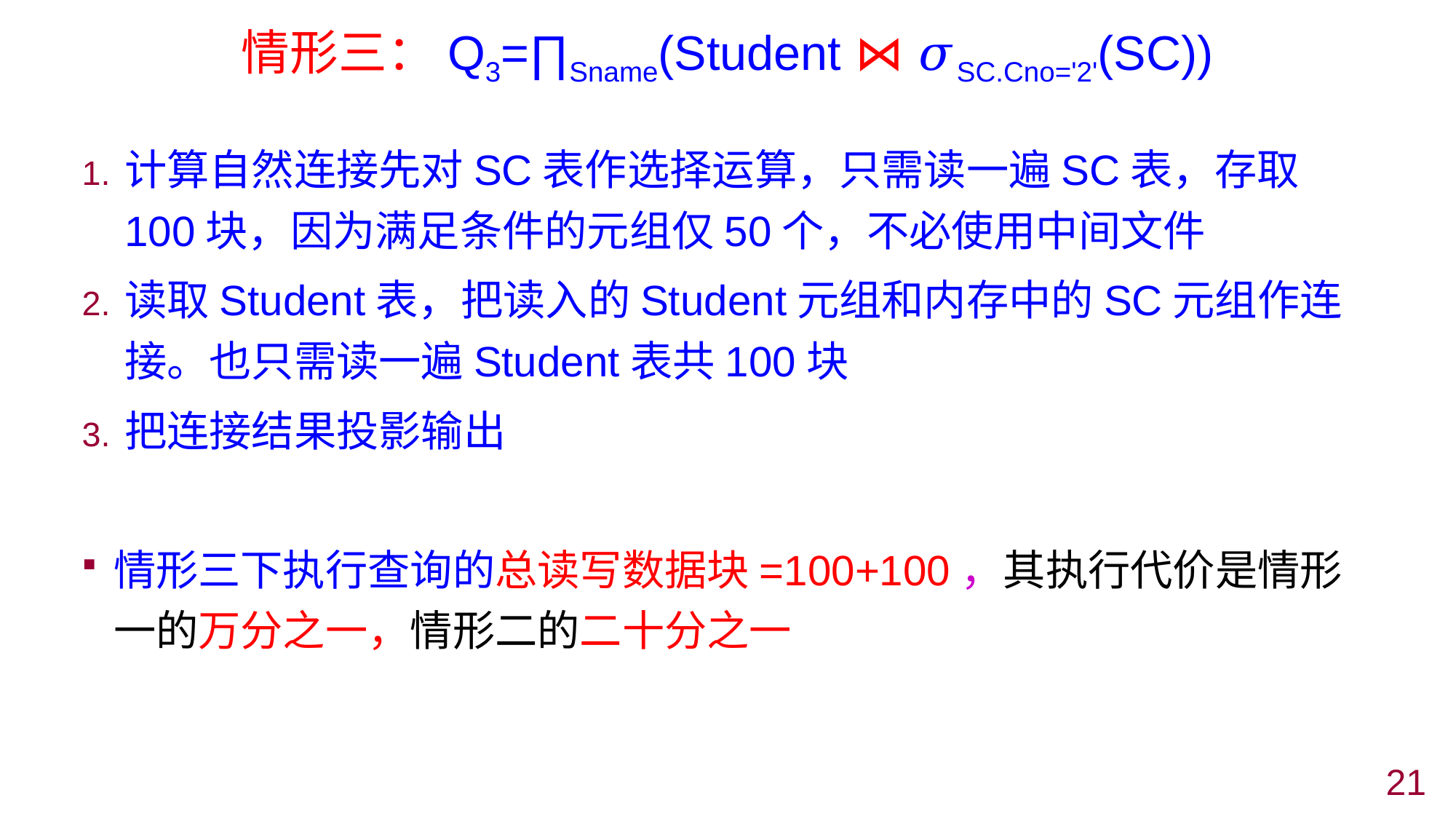

# 情形三：Q3=∏Sname(Student ⋈ 𝜎SC.Cno='2'(SC))
计算自然连接先对SC表作选择运算，只需读一遍SC表，存取100块，因为满足条件的元组仅50个，不必使用中间文件
读取Student表，把读入的Student元组和内存中的SC元组作连接。也只需读一遍Student表共100块
把连接结果投影输出

情形三下执行查询的总读写数据块=100+100，其执行代价是情形一的万分之一，情形二的二十分之一
21